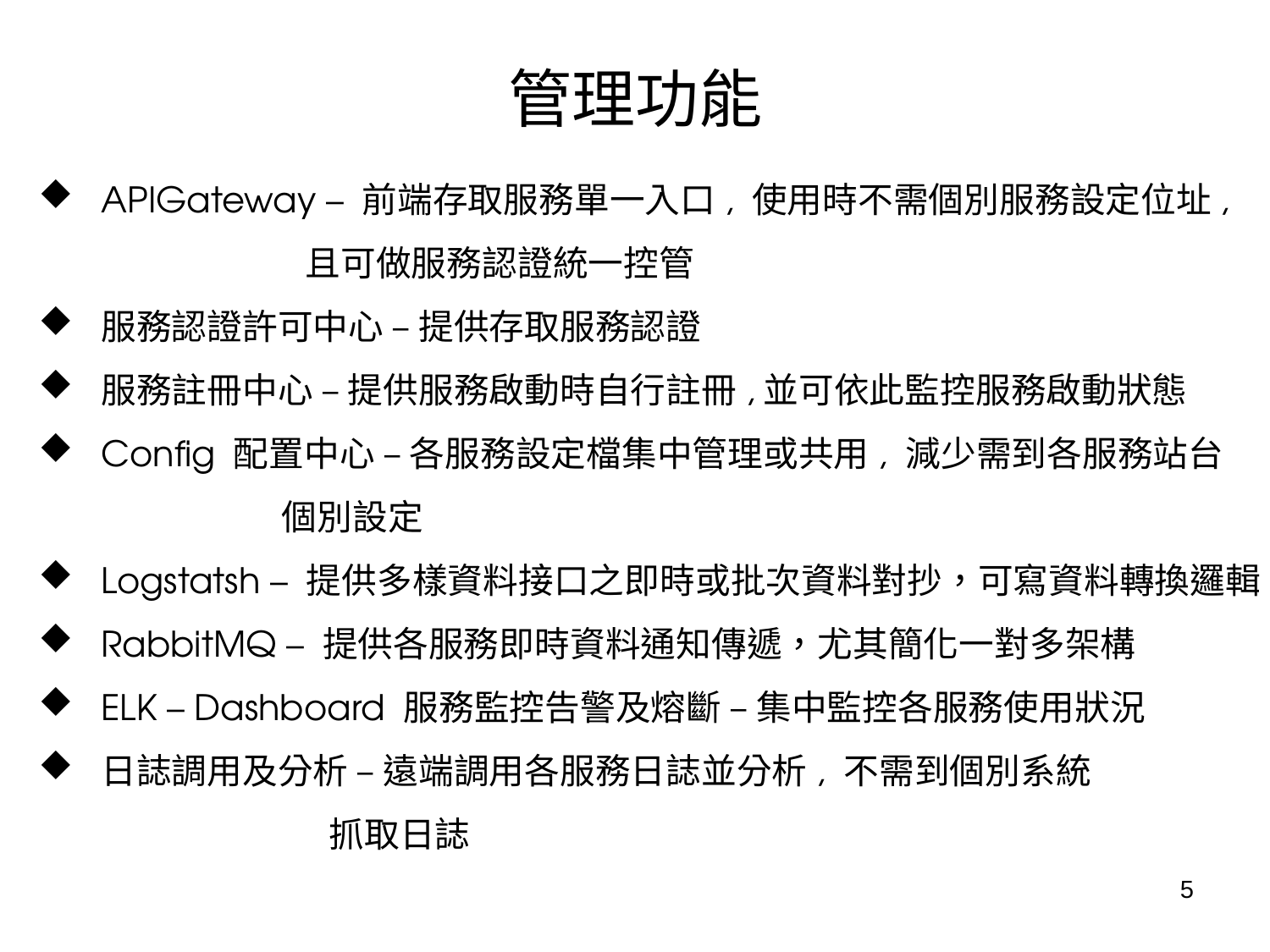

# 管理功能
APIGateway – 前端存取服務單一入口, 使用時不需個別服務設定位址,
                                 且可做服務認證統一控管
服務認證許可中心 – 提供存取服務認證
服務註冊中心 – 提供服務啟動時自行註冊,並可依此監控服務啟動狀態
Config 配置中心 – 各服務設定檔集中管理或共用, 減少需到各服務站台
                              個別設定
Logstatsh – 提供多樣資料接口之即時或批次資料對抄，可寫資料轉換邏輯
RabbitMQ – 提供各服務即時資料通知傳遞，尤其簡化一對多架構
ELK – Dashboard 服務監控告警及熔斷 – 集中監控各服務使用狀況
日誌調用及分析 – 遠端調用各服務日誌並分析, 不需到個別系統
                                    抓取日誌

5